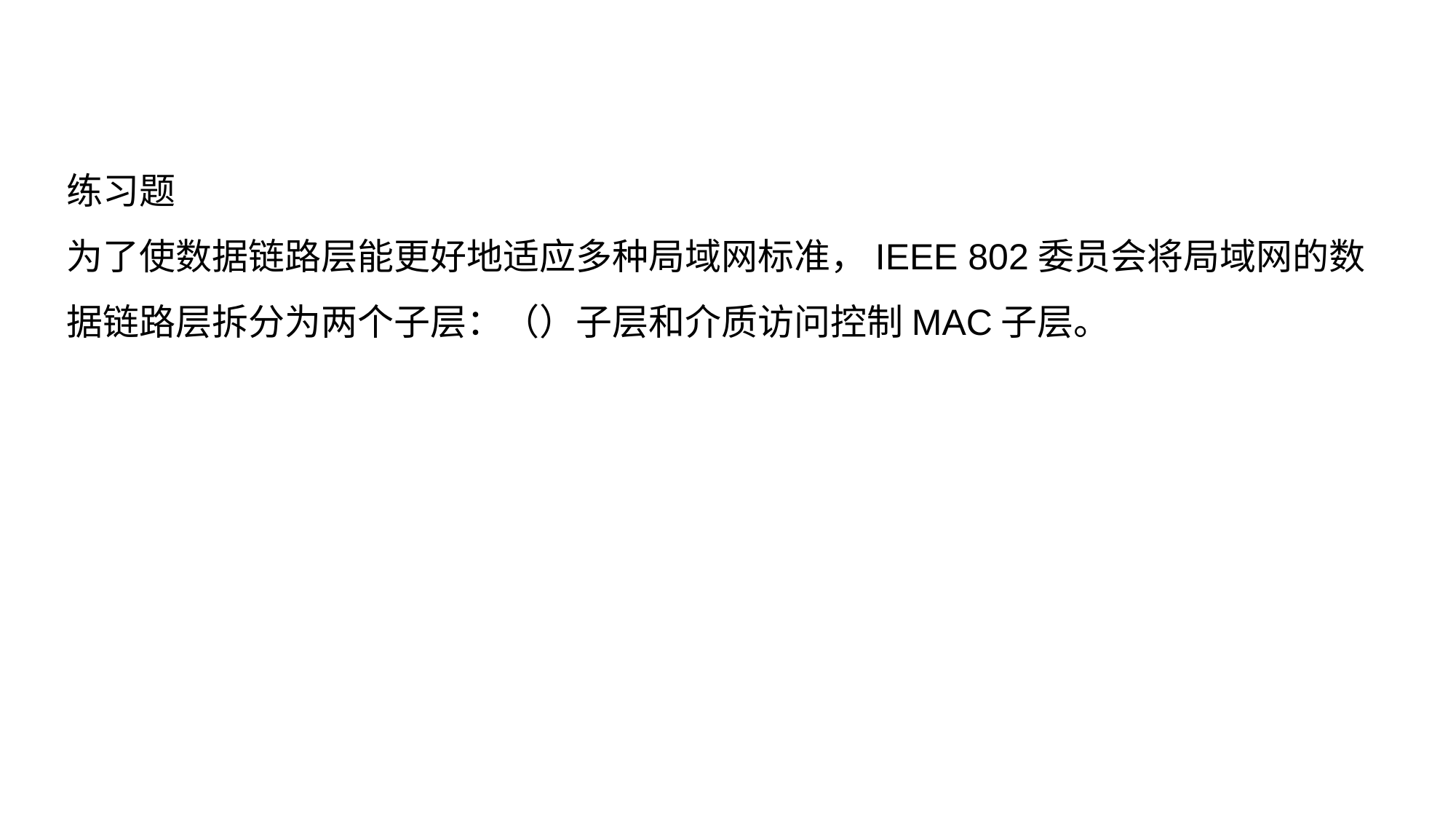

练习题
为了使数据链路层能更好地适应多种局域网标准，IEEE 802委员会将局域网的数据链路层拆分为两个子层：（）子层和介质访问控制MAC子层。